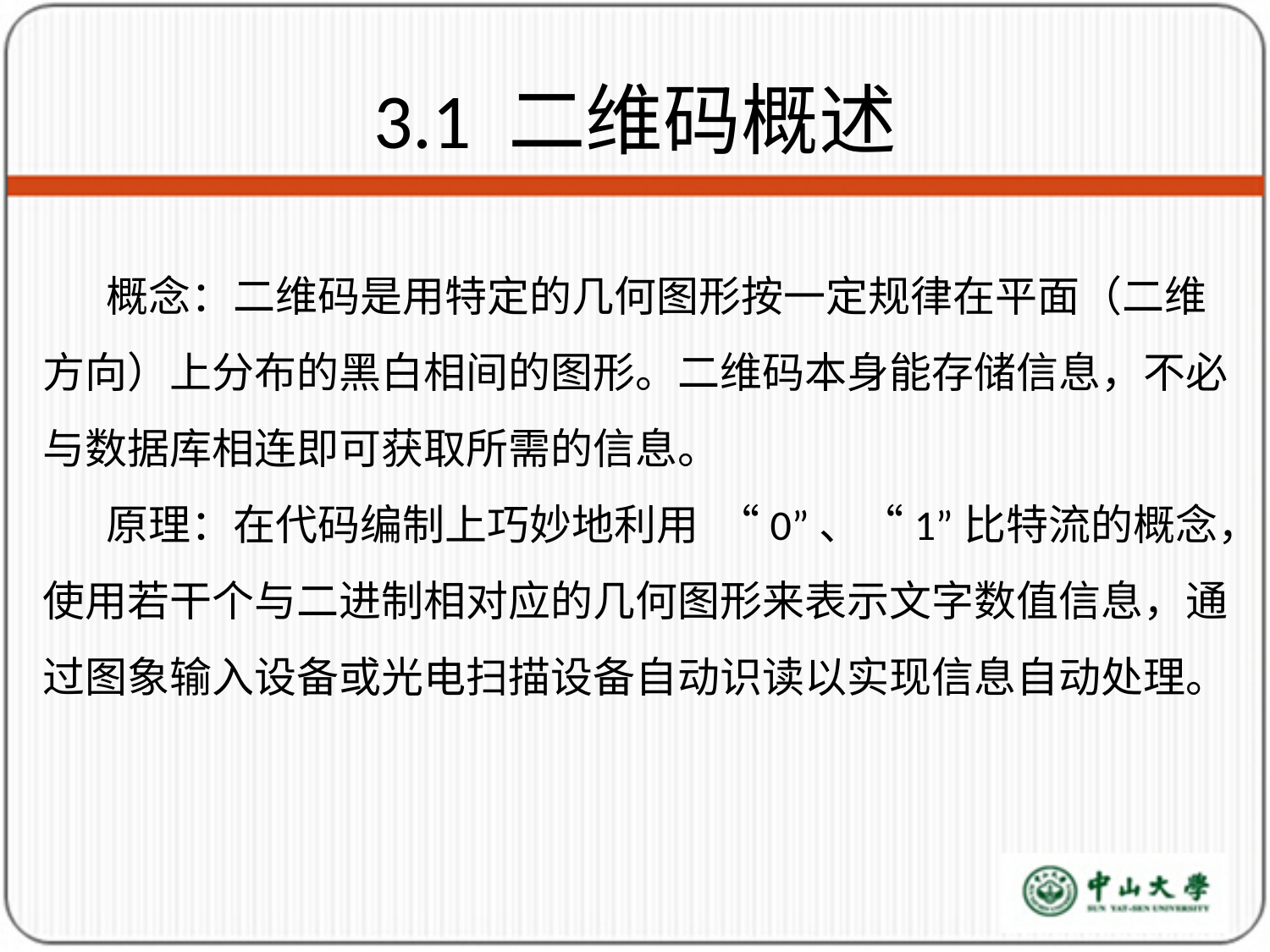

# 3.1 二维码概述
概念：二维码是用特定的几何图形按一定规律在平面（二维方向）上分布的黑白相间的图形。二维码本身能存储信息，不必与数据库相连即可获取所需的信息。
原理：在代码编制上巧妙地利用  “0”、“1”比特流的概念，使用若干个与二进制相对应的几何图形来表示文字数值信息，通过图象输入设备或光电扫描设备自动识读以实现信息自动处理。